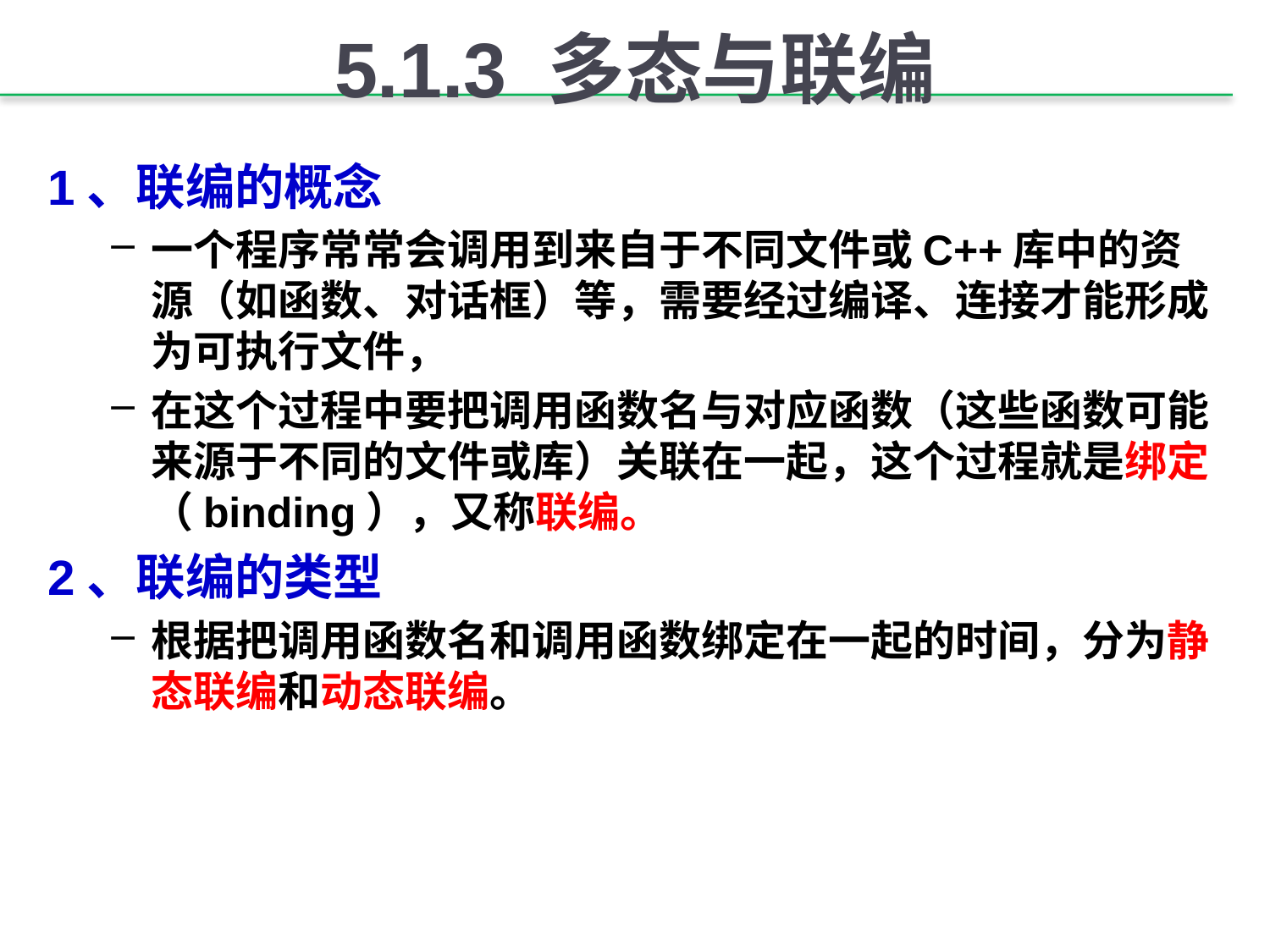

# 5.1.3 多态与联编
1、联编的概念
一个程序常常会调用到来自于不同文件或C++库中的资源（如函数、对话框）等，需要经过编译、连接才能形成为可执行文件，
在这个过程中要把调用函数名与对应函数（这些函数可能来源于不同的文件或库）关联在一起，这个过程就是绑定（binding），又称联编。
2、联编的类型
根据把调用函数名和调用函数绑定在一起的时间，分为静态联编和动态联编。